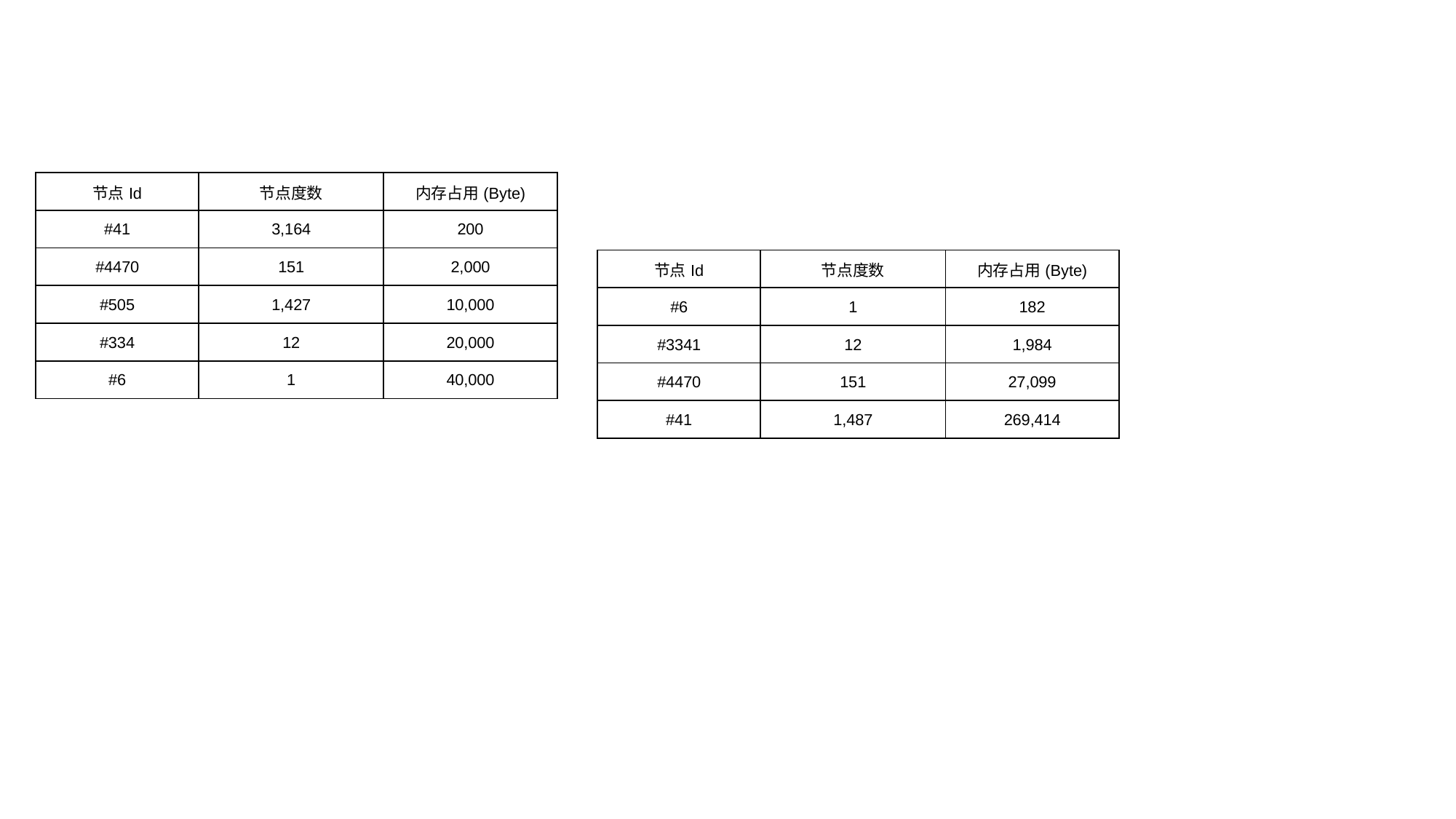

| 节点Id | 节点度数 | 内存占用(Byte) |
| --- | --- | --- |
| #41 | 3,164 | 200 |
| #4470 | 151 | 2,000 |
| #505 | 1,427 | 10,000 |
| #334 | 12 | 20,000 |
| #6 | 1 | 40,000 |
| 节点Id | 节点度数 | 内存占用(Byte) |
| --- | --- | --- |
| #6 | 1 | 182 |
| #3341 | 12 | 1,984 |
| #4470 | 151 | 27,099 |
| #41 | 1,487 | 269,414 |